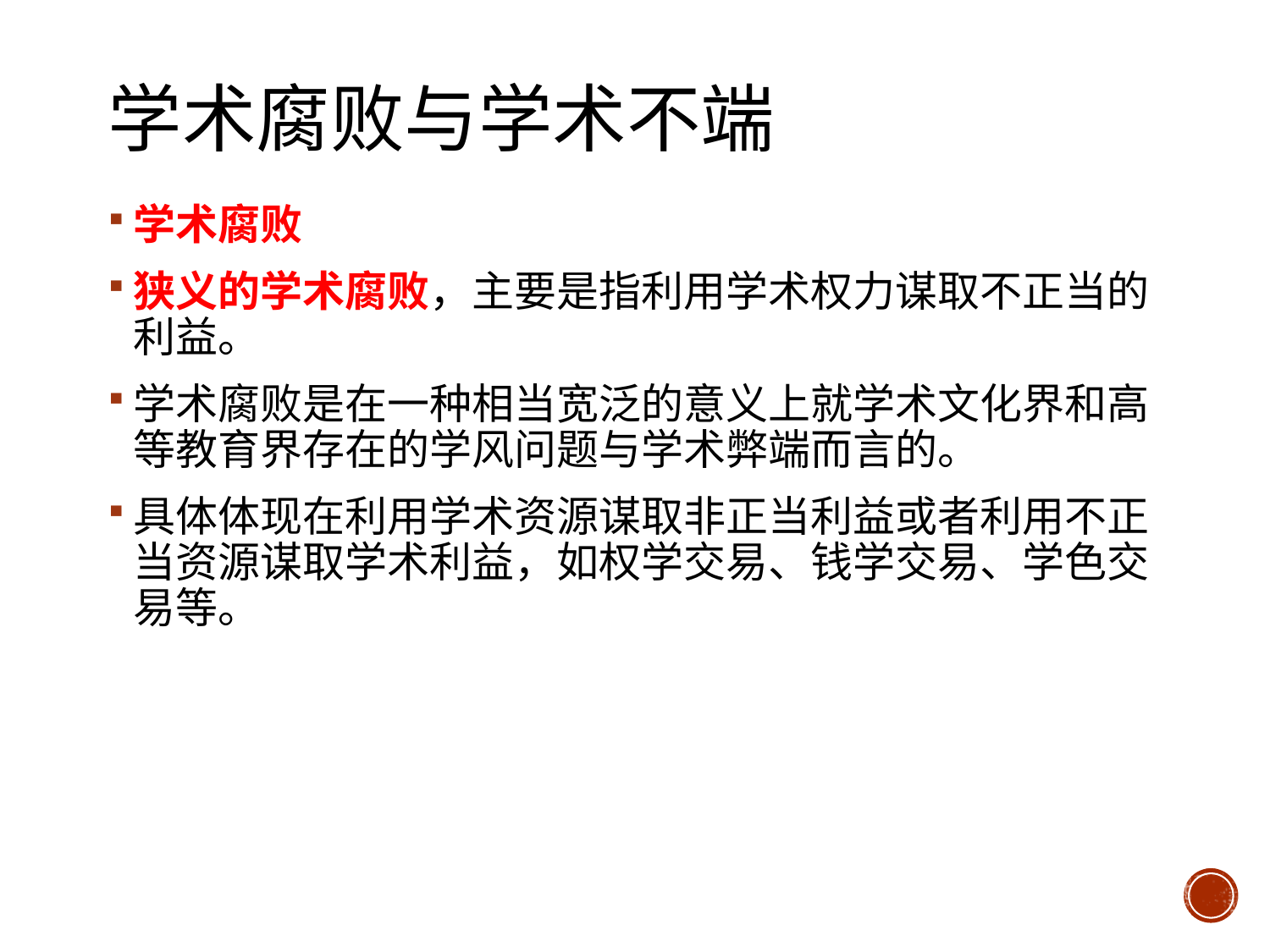

# 学术腐败与学术不端
学术腐败
狭义的学术腐败，主要是指利用学术权力谋取不正当的利益。
学术腐败是在一种相当宽泛的意义上就学术文化界和高等教育界存在的学风问题与学术弊端而言的。
具体体现在利用学术资源谋取非正当利益或者利用不正当资源谋取学术利益，如权学交易、钱学交易、学色交易等。